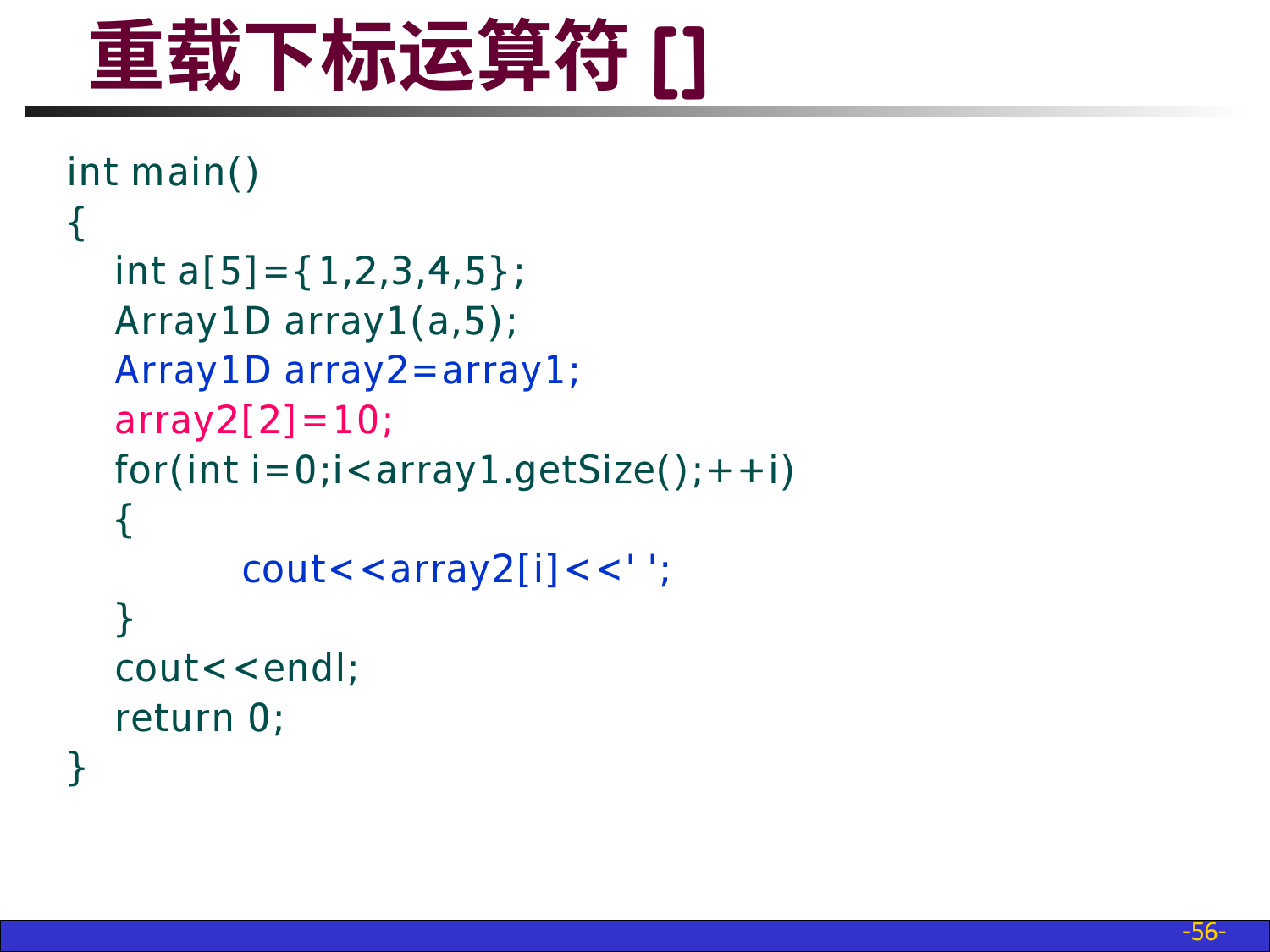

# 重载下标运算符[]
int main()
{
	int a[5]={1,2,3,4,5};
	Array1D array1(a,5);
	Array1D array2=array1;
	array2[2]=10;
	for(int i=0;i<array1.getSize();++i)
	{
		cout<<array2[i]<<' ';
	}
	cout<<endl;
	return 0;
}
-56-